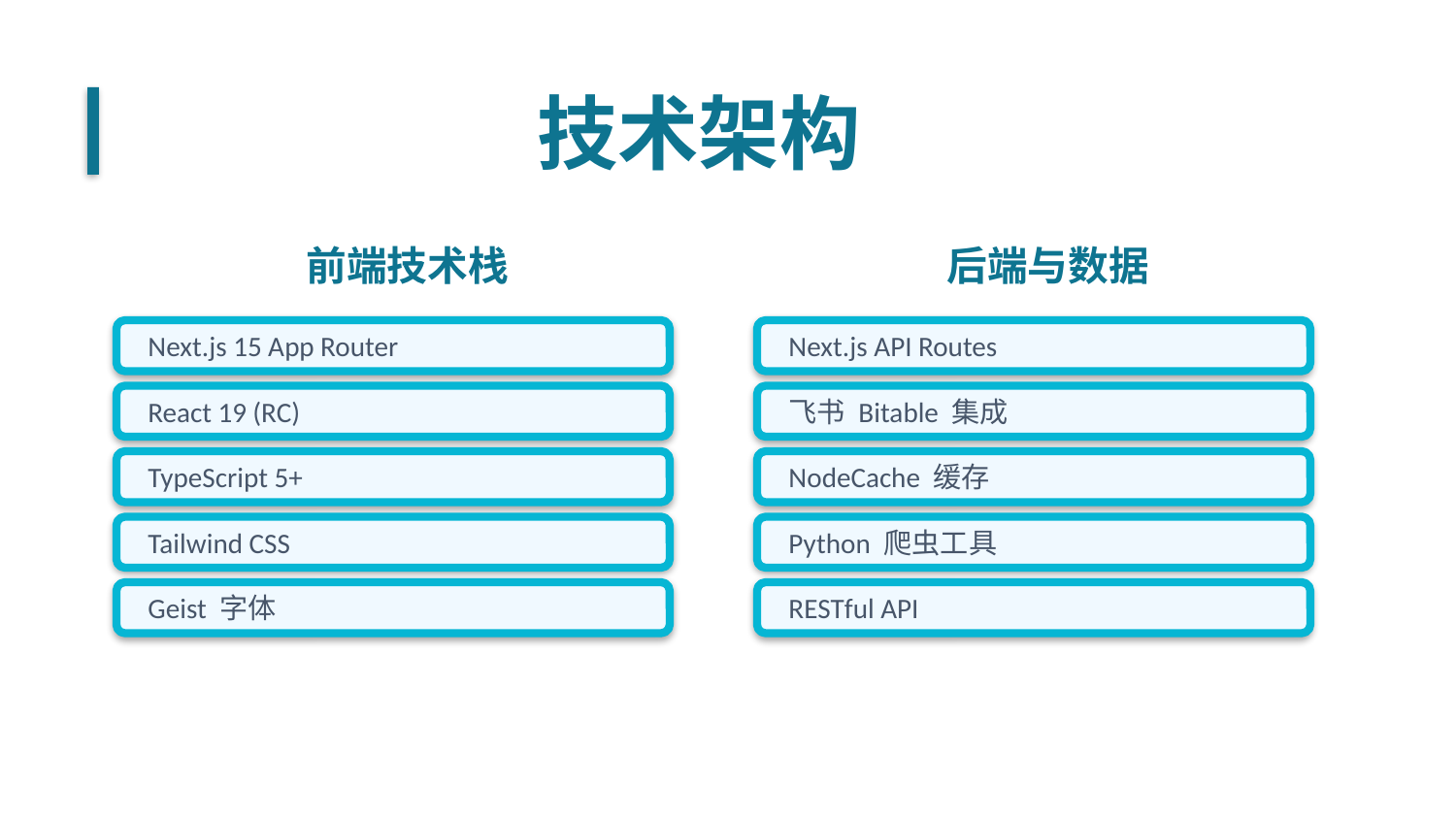

技术架构
前端技术栈
后端与数据
Next.js 15 App Router
Next.js API Routes
React 19 (RC)
飞书 Bitable 集成
TypeScript 5+
NodeCache 缓存
Tailwind CSS
Python 爬虫工具
Geist 字体
RESTful API